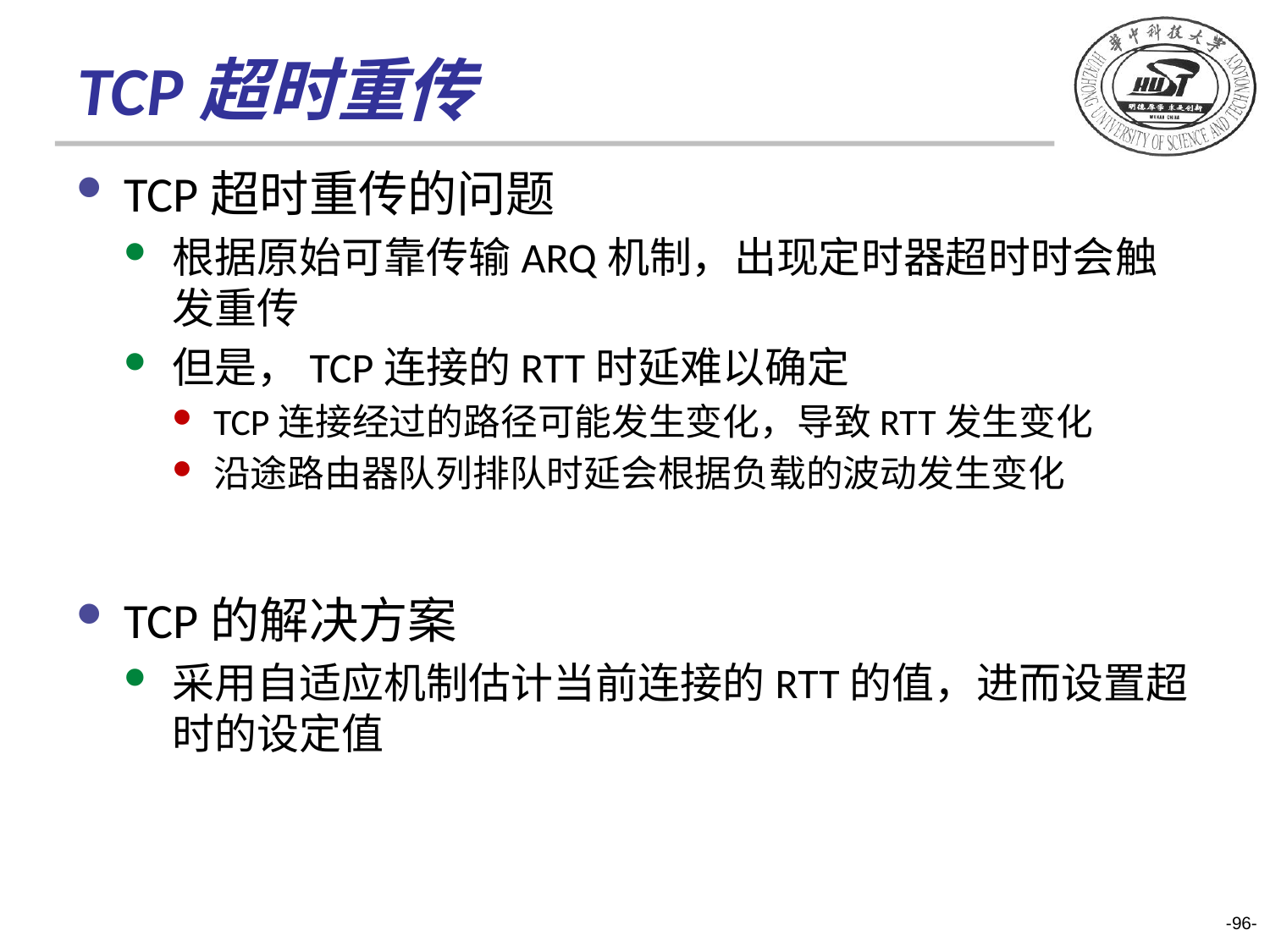

# TCP超时重传
TCP超时重传的问题
根据原始可靠传输ARQ机制，出现定时器超时时会触发重传
但是，TCP连接的RTT时延难以确定
TCP连接经过的路径可能发生变化，导致RTT发生变化
沿途路由器队列排队时延会根据负载的波动发生变化

TCP的解决方案
采用自适应机制估计当前连接的RTT的值，进而设置超时的设定值
-96-